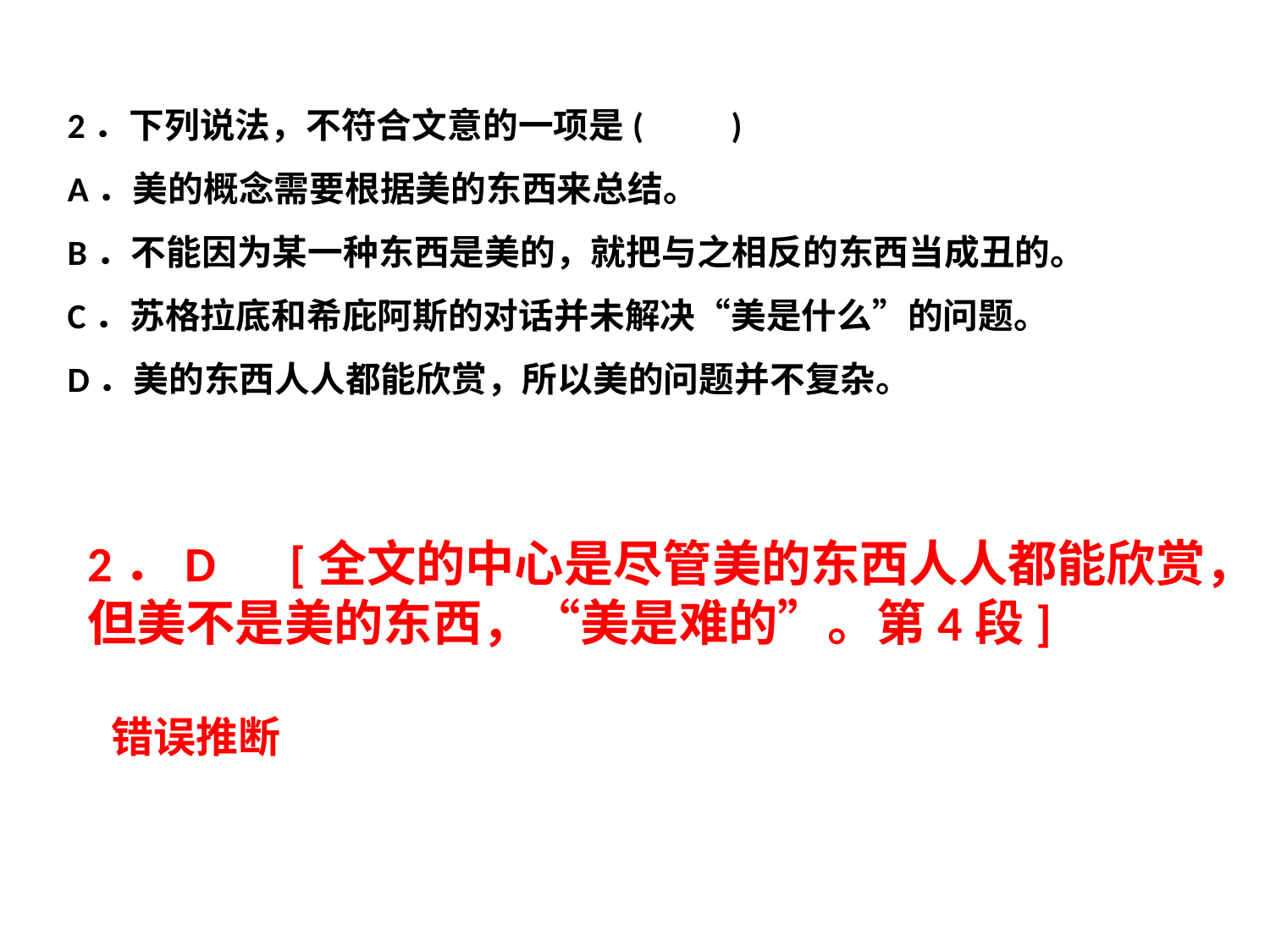

2．下列说法，不符合文意的一项是(　　)
A．美的概念需要根据美的东西来总结。
B．不能因为某一种东西是美的，就把与之相反的东西当成丑的。
C．苏格拉底和希庇阿斯的对话并未解决“美是什么”的问题。
D．美的东西人人都能欣赏，所以美的问题并不复杂。
2．D　[全文的中心是尽管美的东西人人都能欣赏，但美不是美的东西，“美是难的”。第4段]

错误推断